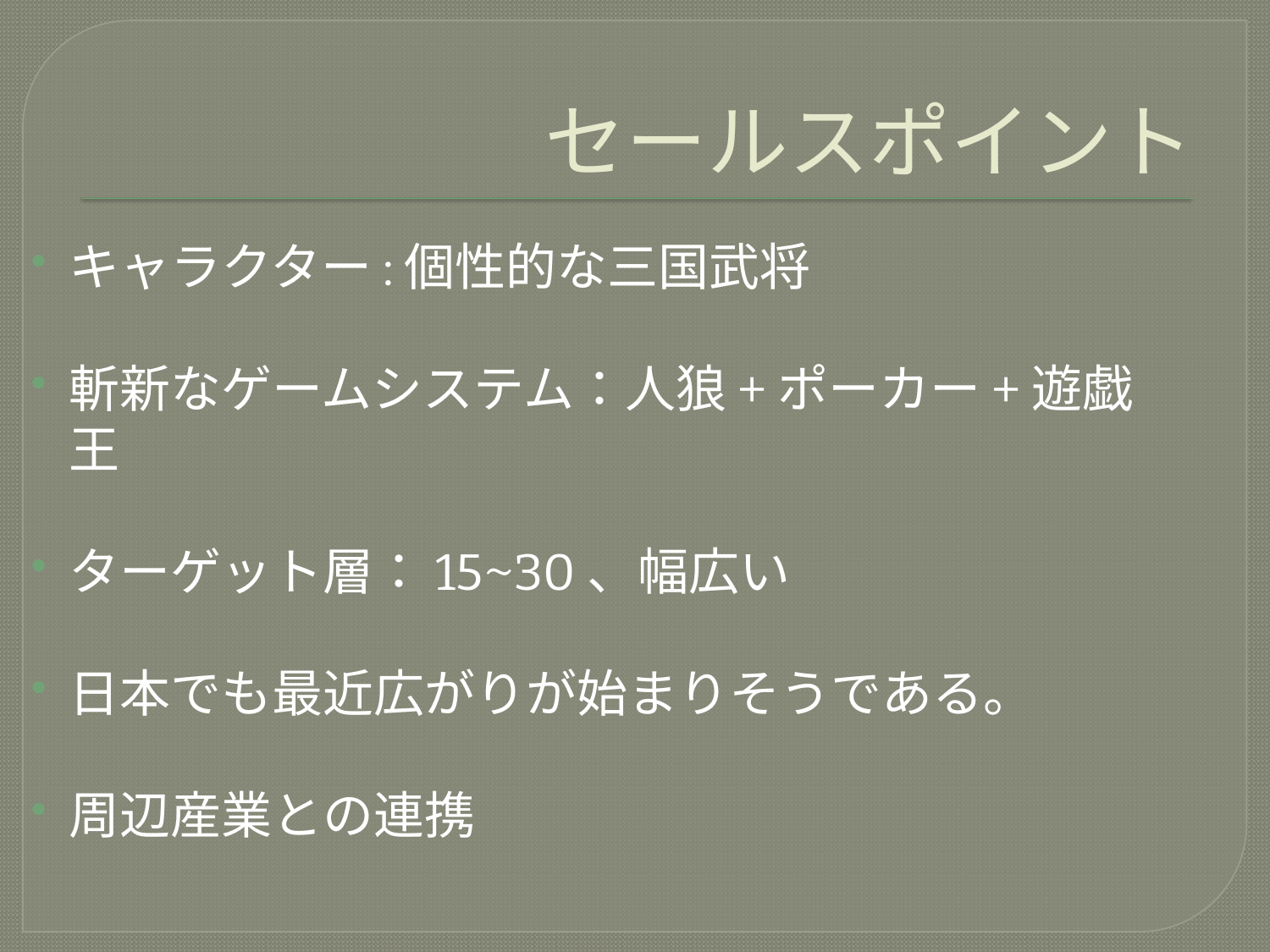

# セールスポイント
キャラクター:個性的な三国武将

斬新なゲームシステム：人狼+ポーカー+遊戯王

ターゲット層：15~30、幅広い

日本でも最近広がりが始まりそうである。

周辺産業との連携